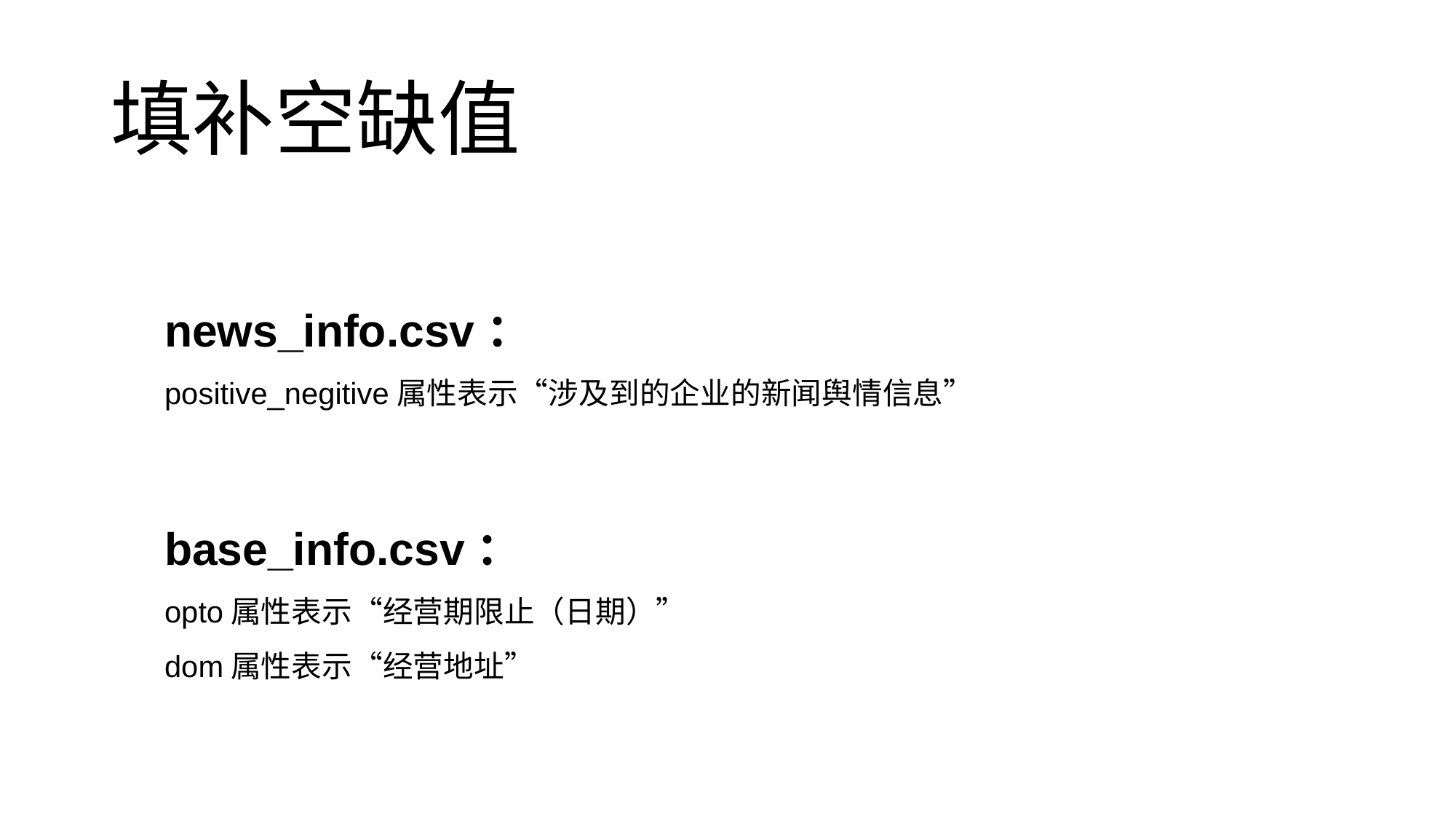

# 填补空缺值
news_info.csv：
positive_negitive属性表示“涉及到的企业的新闻舆情信息”

base_info.csv：
opto属性表示“经营期限止（日期）”
dom属性表示“经营地址”